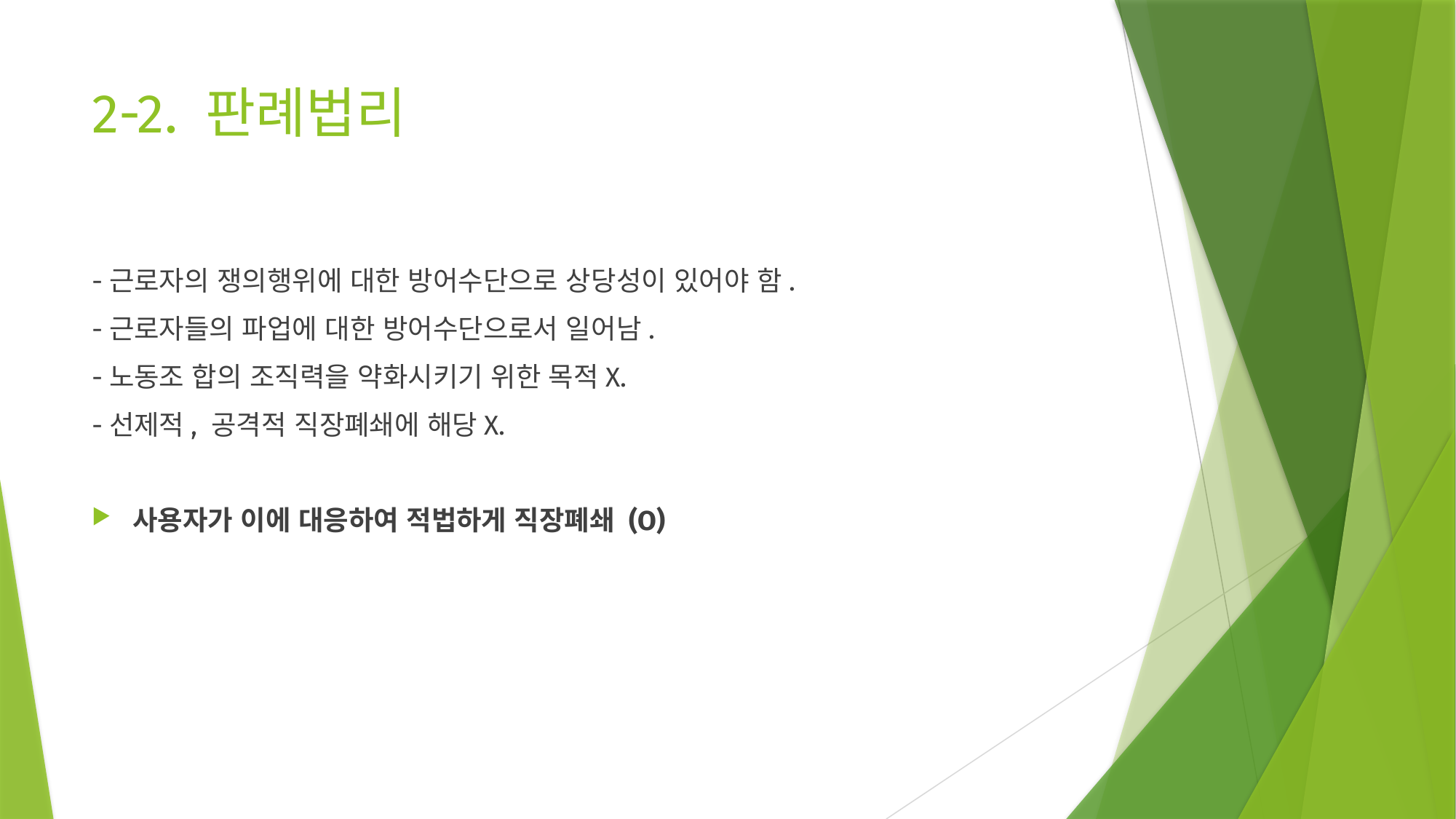

# 2-2. 판례법리
-근로자의 쟁의행위에 대한 방어수단으로 상당성이 있어야 함.
-근로자들의 파업에 대한 방어수단으로서 일어남.
-노동조 합의 조직력을 약화시키기 위한 목적X.
-선제적, 공격적 직장폐쇄에 해당X.

사용자가 이에 대응하여 적법하게 직장폐쇄 (O)